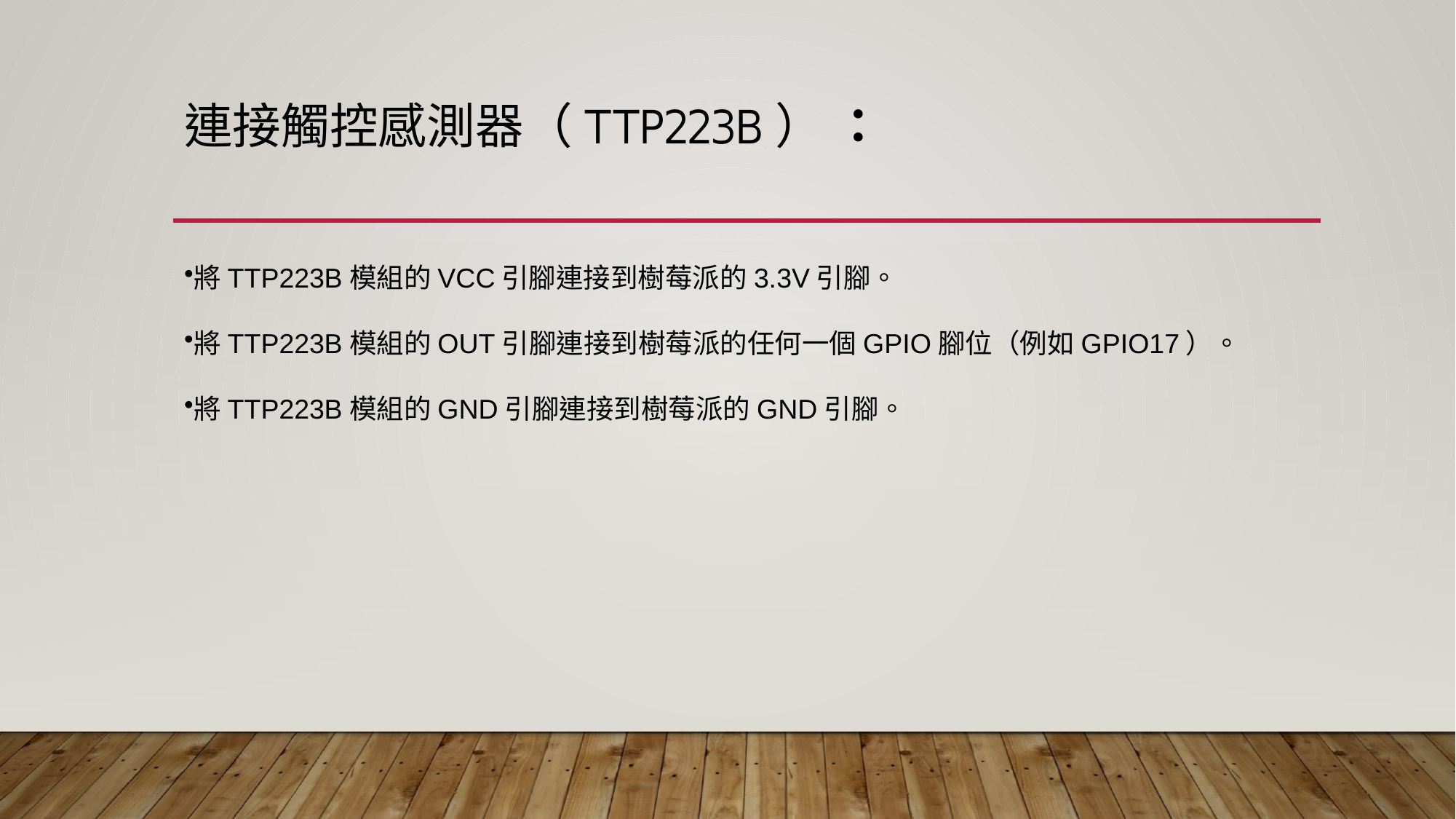

# 連接觸控感測器（TTP223B） ：

將TTP223B模組的VCC引腳連接到樹莓派的3.3V引腳。

將TTP223B模組的OUT引腳連接到樹莓派的任何一個GPIO腳位（例如GPIO17）。

將TTP223B模組的GND引腳連接到樹莓派的GND引腳。